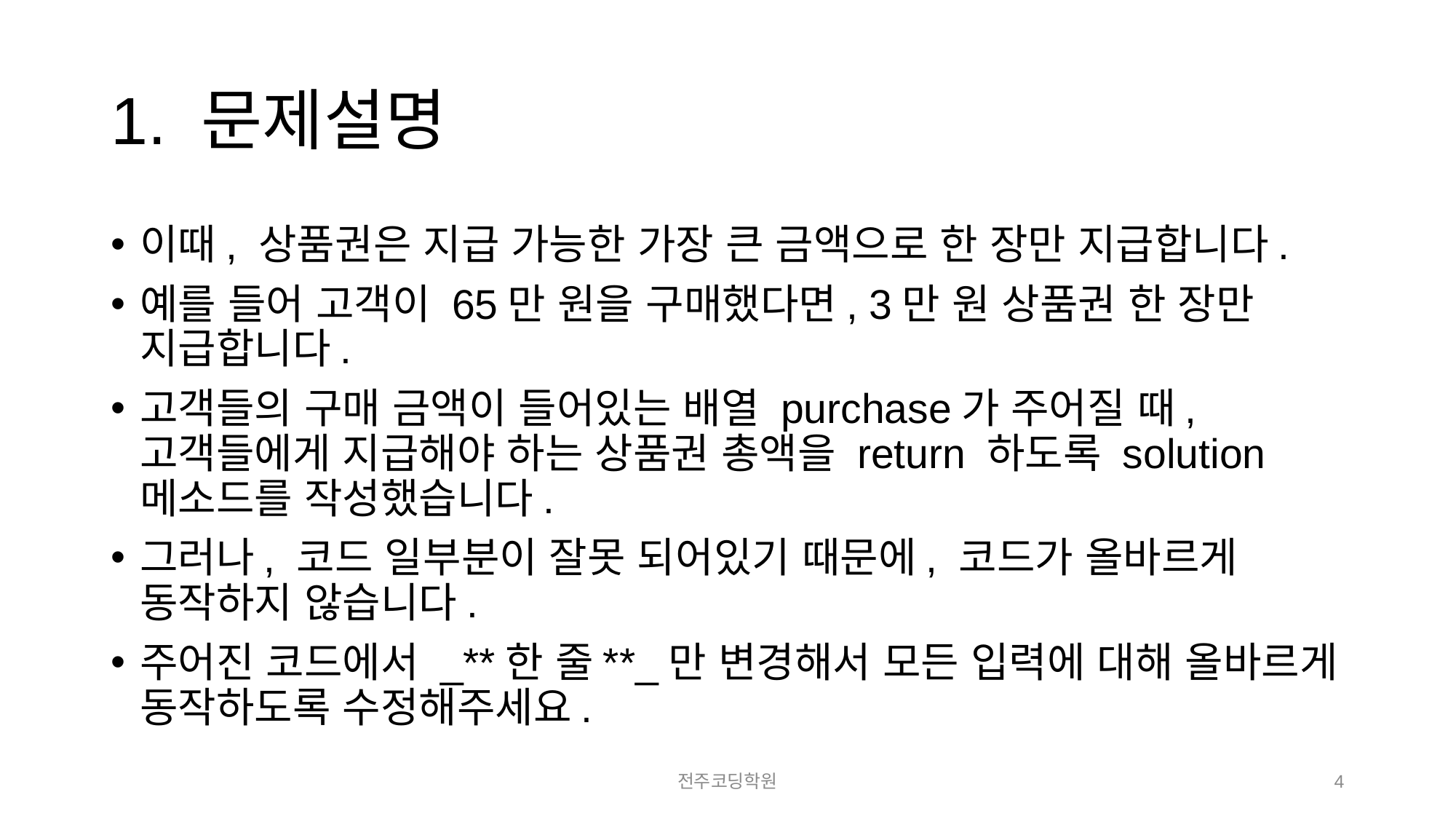

# 1. 문제설명
이때, 상품권은 지급 가능한 가장 큰 금액으로 한 장만 지급합니다.
예를 들어 고객이 65만 원을 구매했다면, 3만 원 상품권 한 장만 지급합니다.
고객들의 구매 금액이 들어있는 배열 purchase가 주어질 때, 고객들에게 지급해야 하는 상품권 총액을 return 하도록 solution 메소드를 작성했습니다.
그러나, 코드 일부분이 잘못 되어있기 때문에, 코드가 올바르게 동작하지 않습니다.
주어진 코드에서 _**한 줄**_만 변경해서 모든 입력에 대해 올바르게 동작하도록 수정해주세요.
전주코딩학원
4